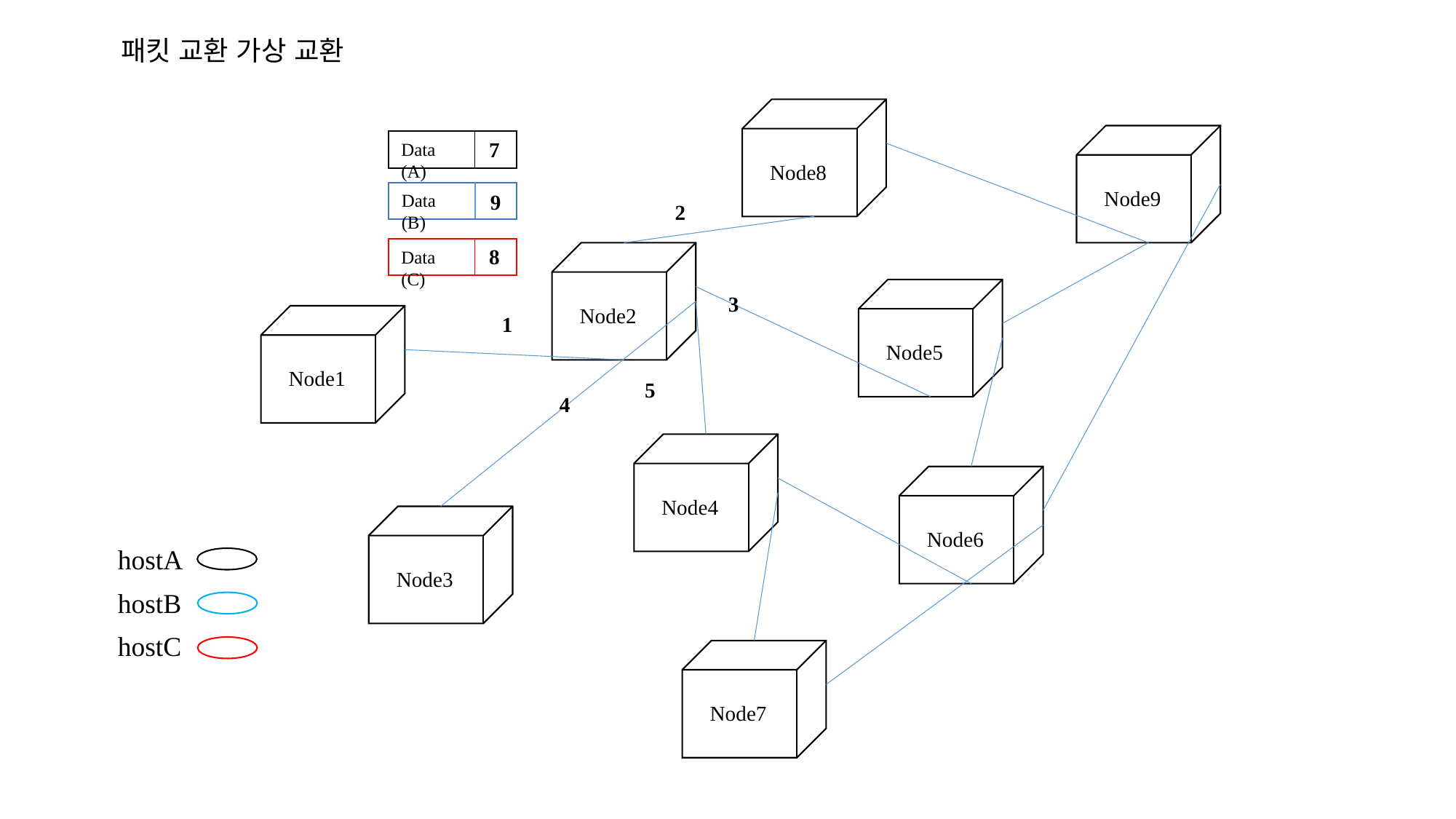

패킷 교환 가상 교환

Node8

Node9

Data (A)
7

Data (B)
9
2
8

Data (C)

Node2

Node5
3
1

Node1
5
4

Node4

Node6

Node3
hostA

hostB

hostC

Node7